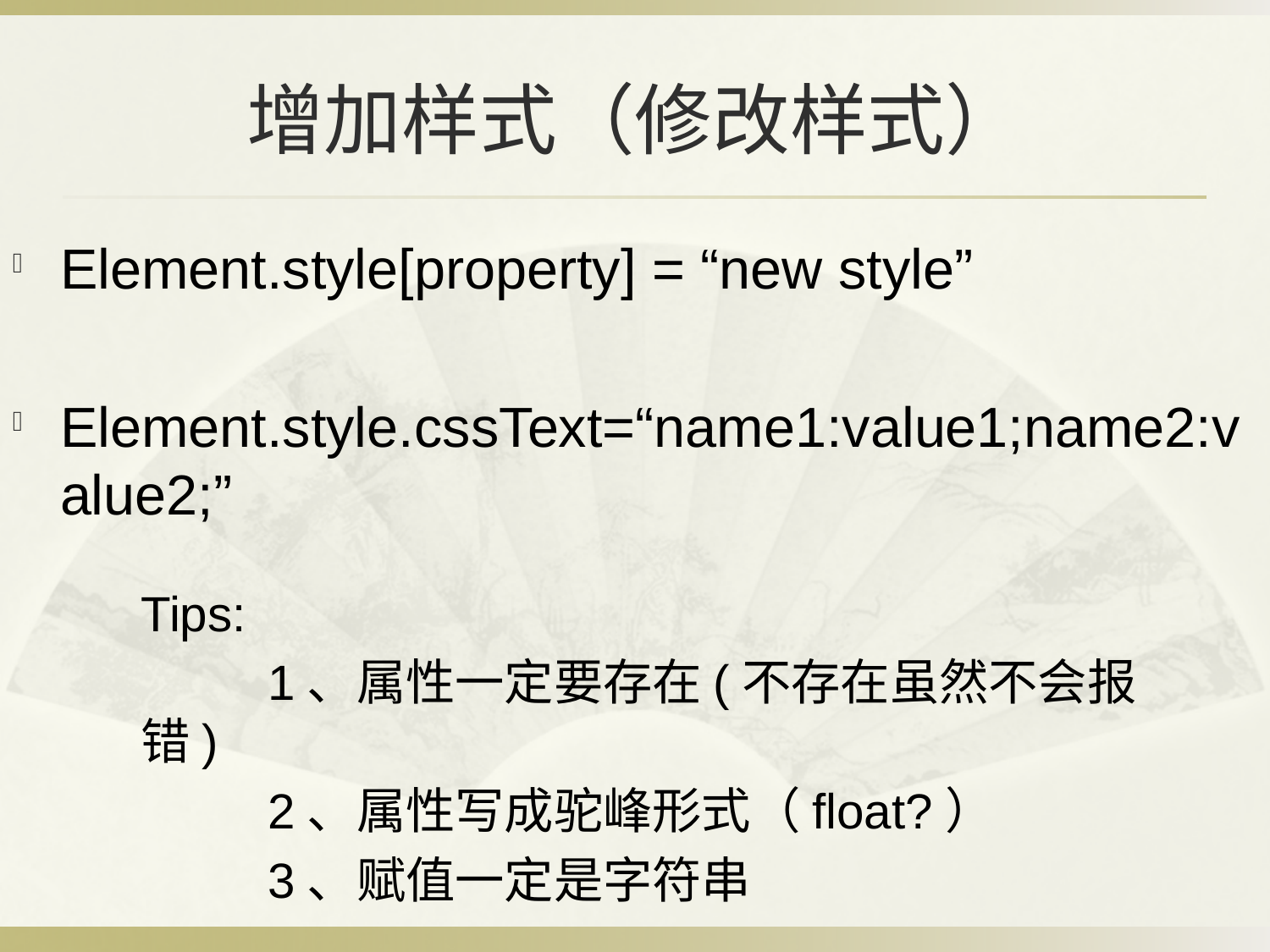

# 增加样式（修改样式）
Element.style[property] = “new style”

Element.style.cssText=“name1:value1;name2:value2;”

Tips:
	1、属性一定要存在(不存在虽然不会报错)
	2、属性写成驼峰形式（float?）
	3、赋值一定是字符串